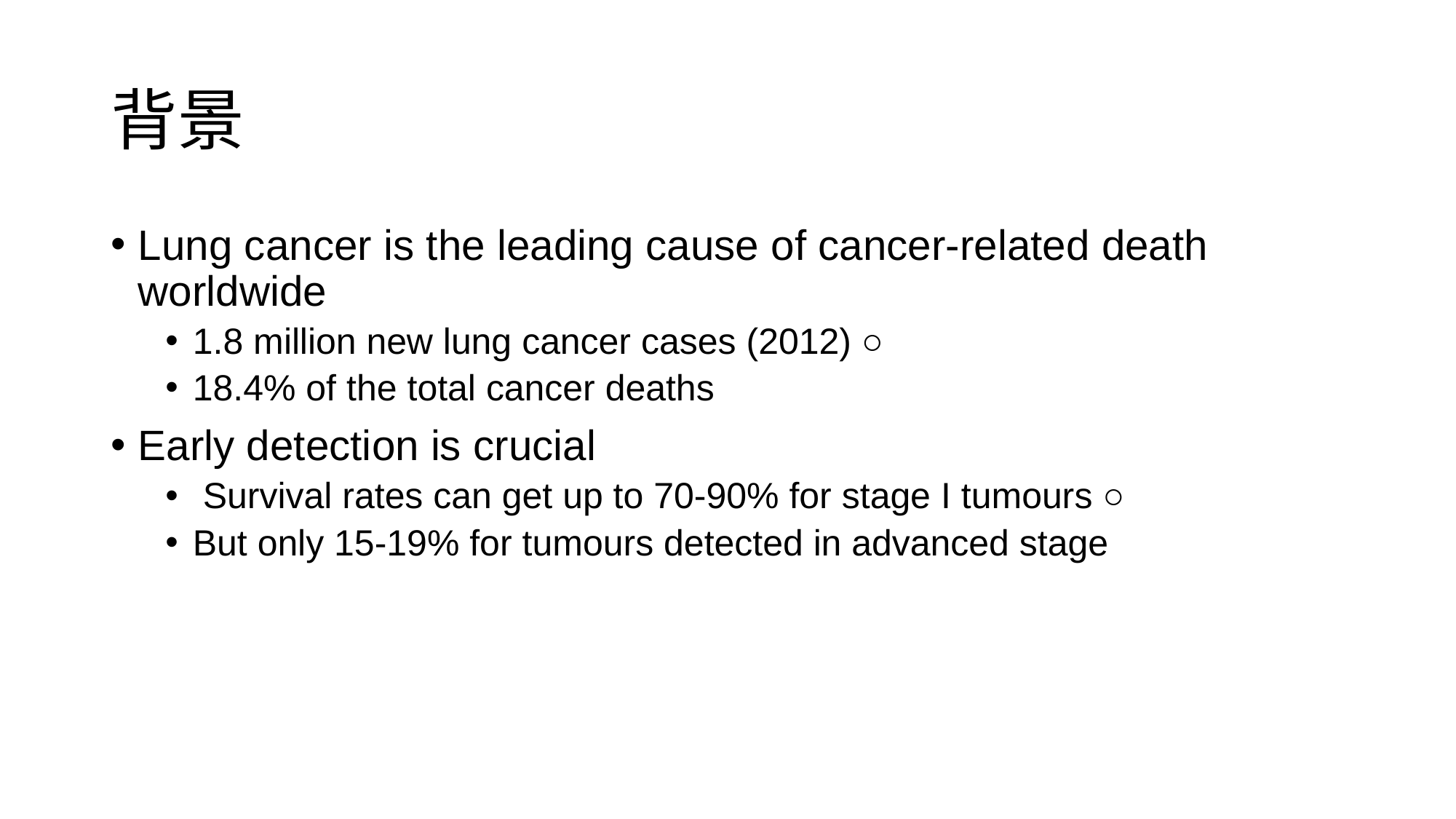

# 背景
Lung cancer is the leading cause of cancer-related death worldwide
1.8 million new lung cancer cases (2012) ○
18.4% of the total cancer deaths
Early detection is crucial
 Survival rates can get up to 70-90% for stage I tumours ○
But only 15-19% for tumours detected in advanced stage